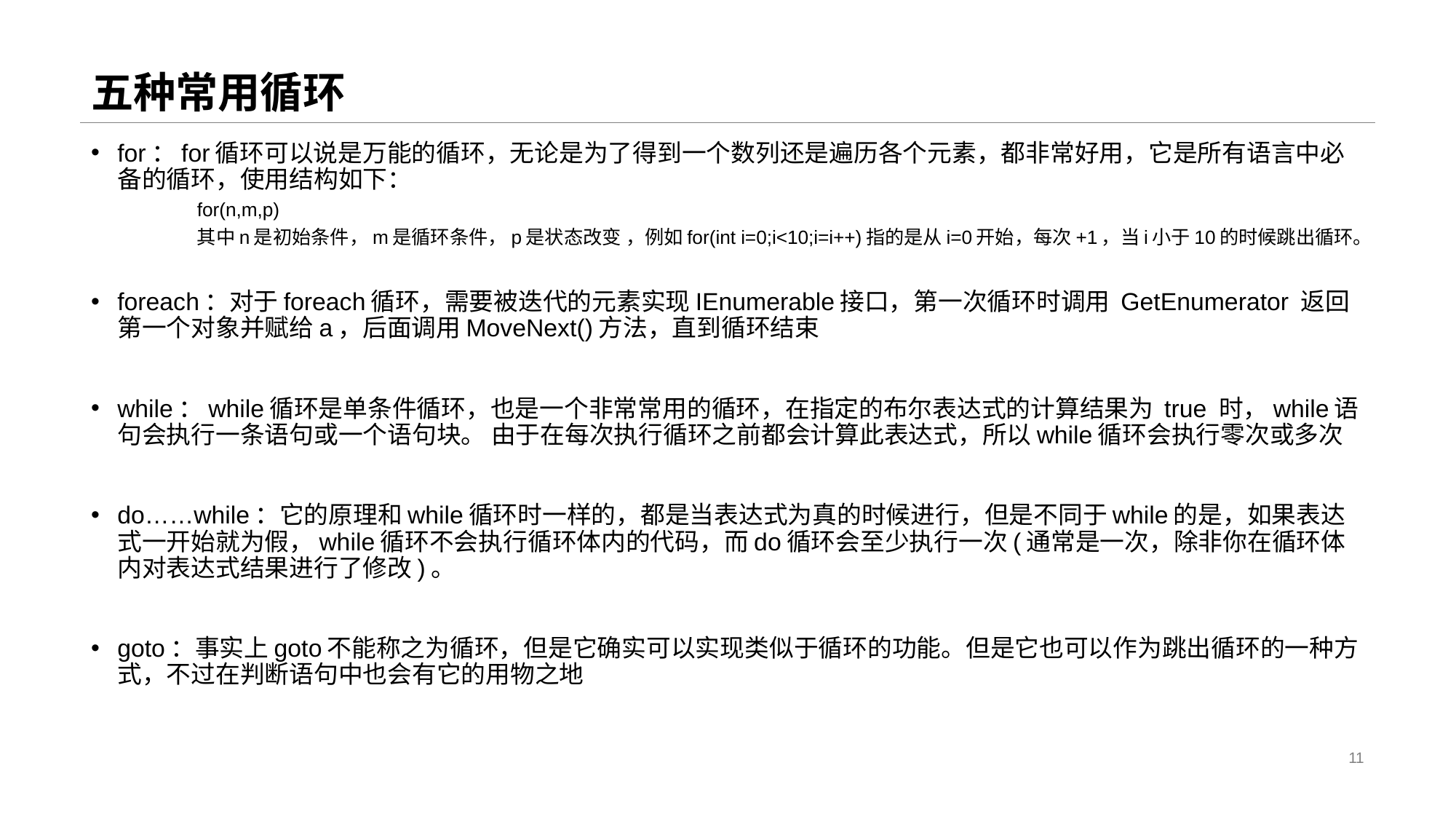

# 五种常用循环
for：for循环可以说是万能的循环，无论是为了得到一个数列还是遍历各个元素，都非常好用，它是所有语言中必备的循环，使用结构如下：
for(n,m,p)
其中n是初始条件，m是循环条件，p是状态改变 ，例如for(int i=0;i<10;i=i++)指的是从i=0开始，每次+1，当i小于10的时候跳出循环。

foreach：对于foreach循环，需要被迭代的元素实现IEnumerable接口，第一次循环时调用 GetEnumerator 返回第一个对象并赋给a，后面调用MoveNext()方法，直到循环结束

while：while循环是单条件循环，也是一个非常常用的循环，在指定的布尔表达式的计算结果为 true 时，while语句会执行一条语句或一个语句块。 由于在每次执行循环之前都会计算此表达式，所以while循环会执行零次或多次

do……while：它的原理和while循环时一样的，都是当表达式为真的时候进行，但是不同于while的是，如果表达式一开始就为假，while循环不会执行循环体内的代码，而do循环会至少执行一次(通常是一次，除非你在循环体内对表达式结果进行了修改)。

goto：事实上goto不能称之为循环，但是它确实可以实现类似于循环的功能。但是它也可以作为跳出循环的一种方式，不过在判断语句中也会有它的用物之地

11